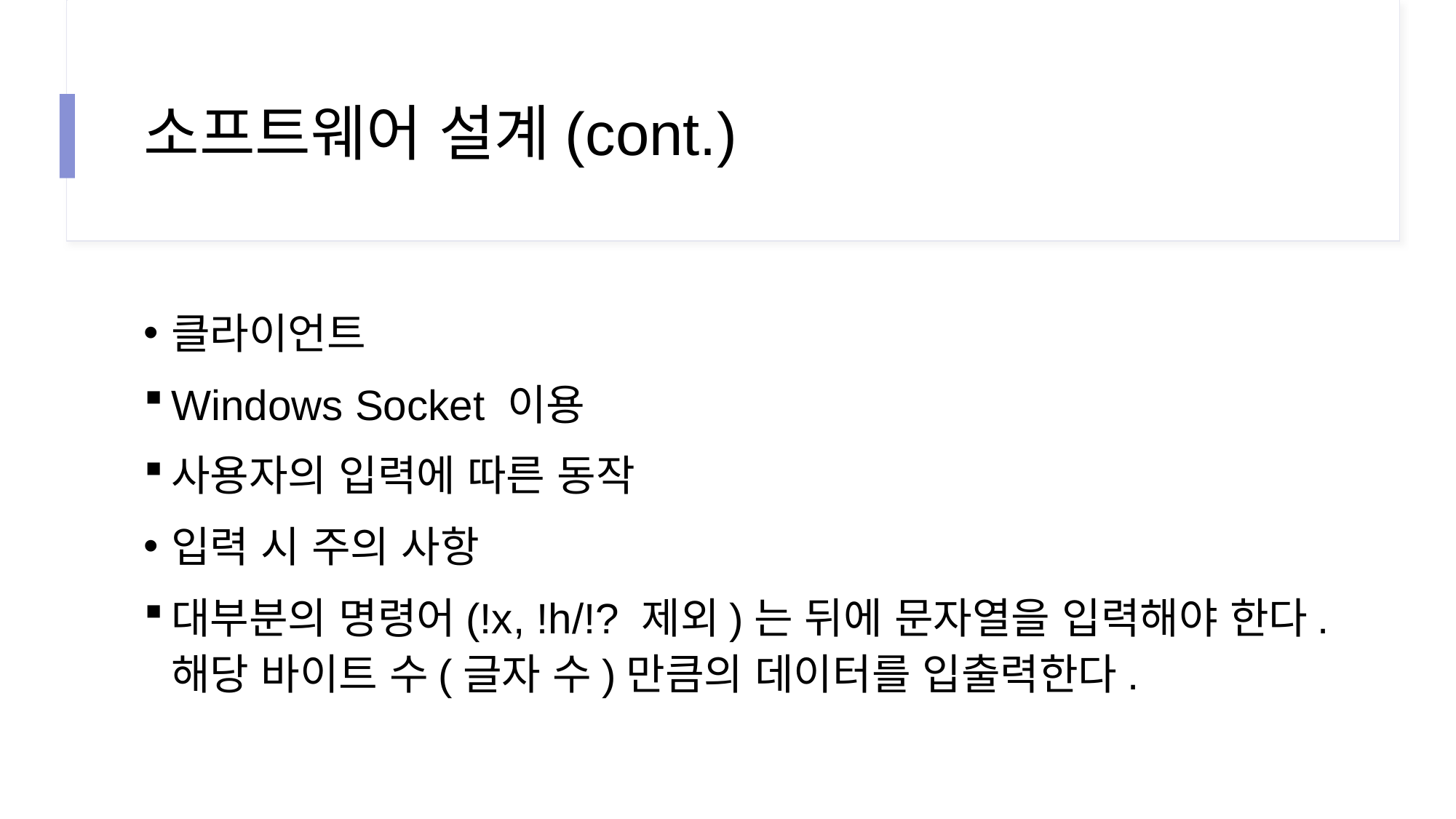

# 소프트웨어 설계(cont.)
클라이언트
Windows Socket 이용
사용자의 입력에 따른 동작
입력 시 주의 사항
대부분의 명령어(!x, !h/!? 제외)는 뒤에 문자열을 입력해야 한다. 해당 바이트 수(글자 수)만큼의 데이터를 입출력한다.